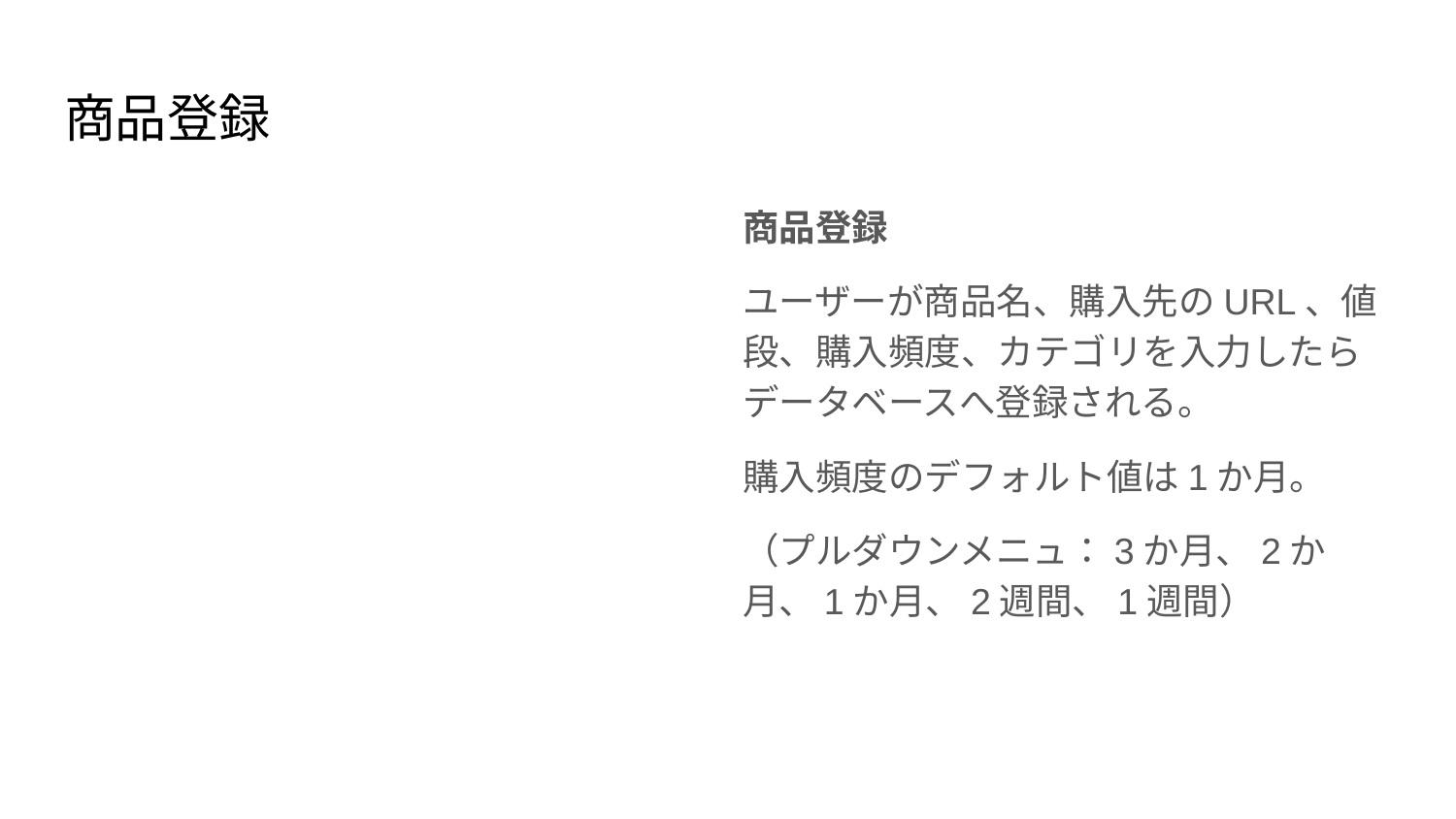

# 商品登録
商品登録
ユーザーが商品名、購入先のURL、値段、購入頻度、カテゴリを入力したらデータベースへ登録される。
購入頻度のデフォルト値は1か月。
（プルダウンメニュ：3か月、2か月、1か月、2週間、1週間）